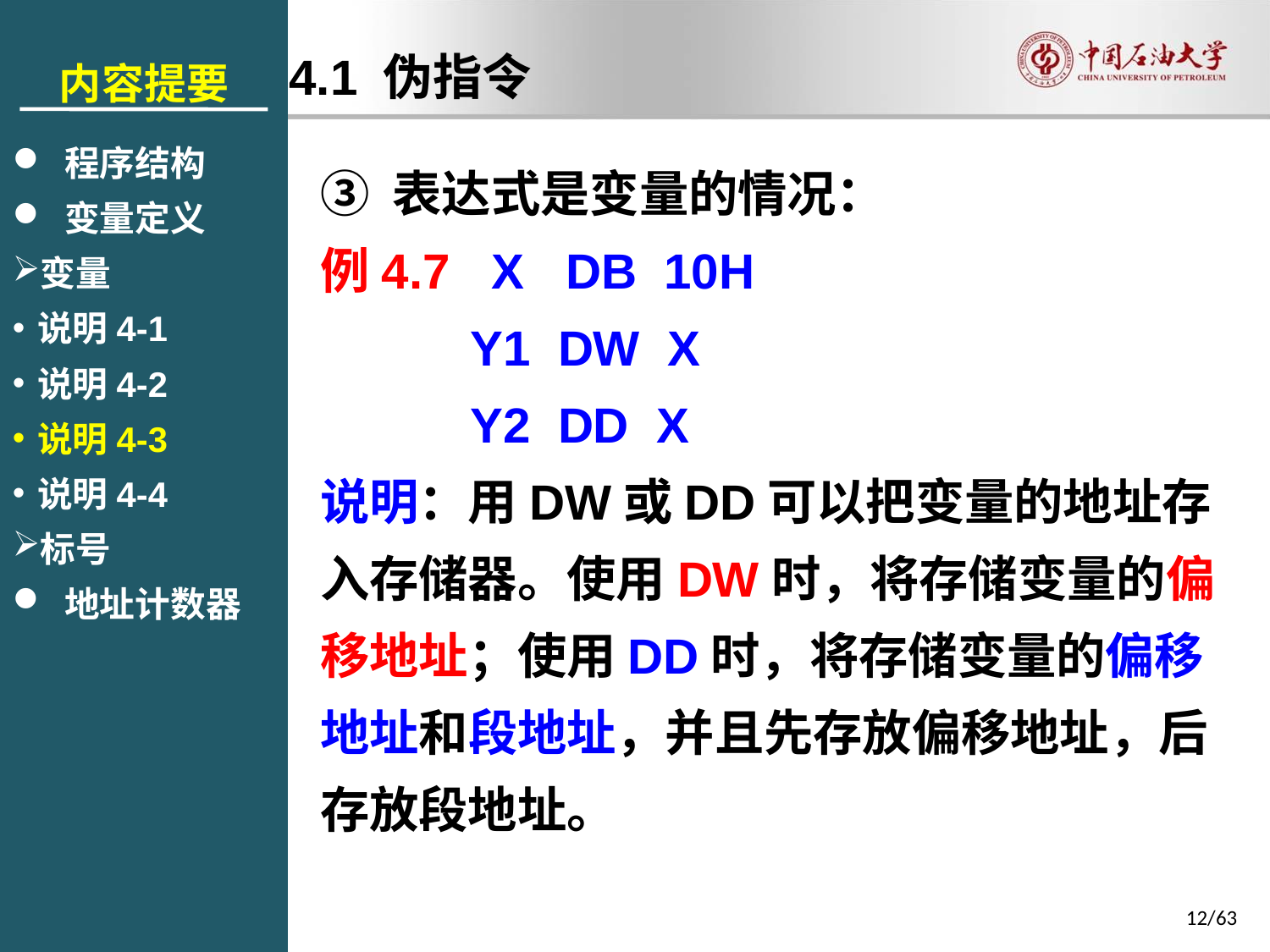

内容提要
 程序结构
 变量定义
变量
说明4-1
说明4-2
说明4-3
说明4-4
标号
 地址计数器
4.1 伪指令
③ 表达式是变量的情况：
例4.7   X   DB  10H
Y1  DW  X
Y2  DD  X
说明：用DW或DD可以把变量的地址存入存储器。使用DW时，将存储变量的偏移地址；使用DD时，将存储变量的偏移地址和段地址，并且先存放偏移地址，后存放段地址。
12/63